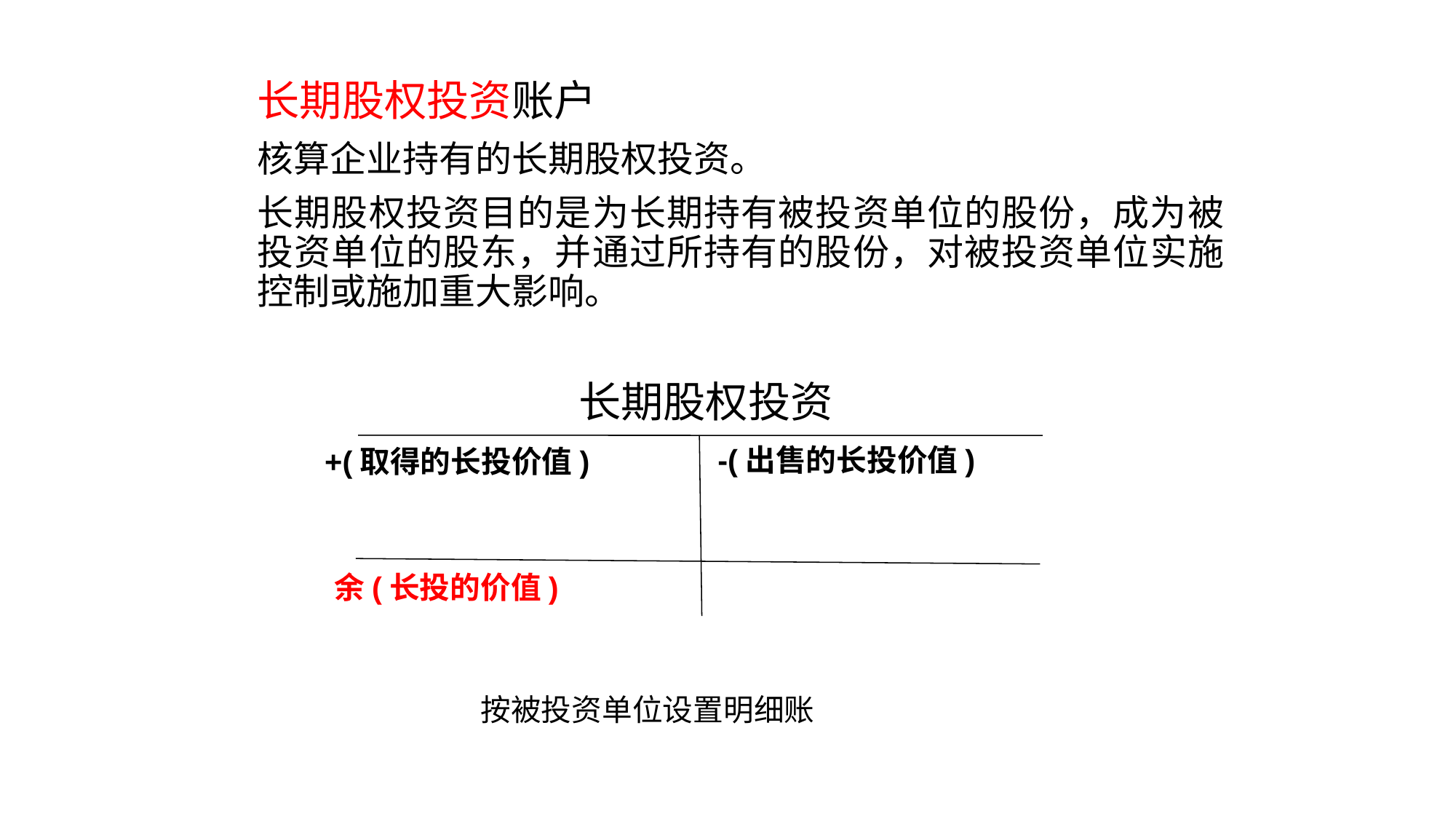

长期股权投资账户
核算企业持有的长期股权投资。
长期股权投资目的是为长期持有被投资单位的股份，成为被投资单位的股东，并通过所持有的股份，对被投资单位实施控制或施加重大影响。
长期股权投资

-(出售的长投价值)
+(取得的长投价值)

余(长投的价值)
按被投资单位设置明细账